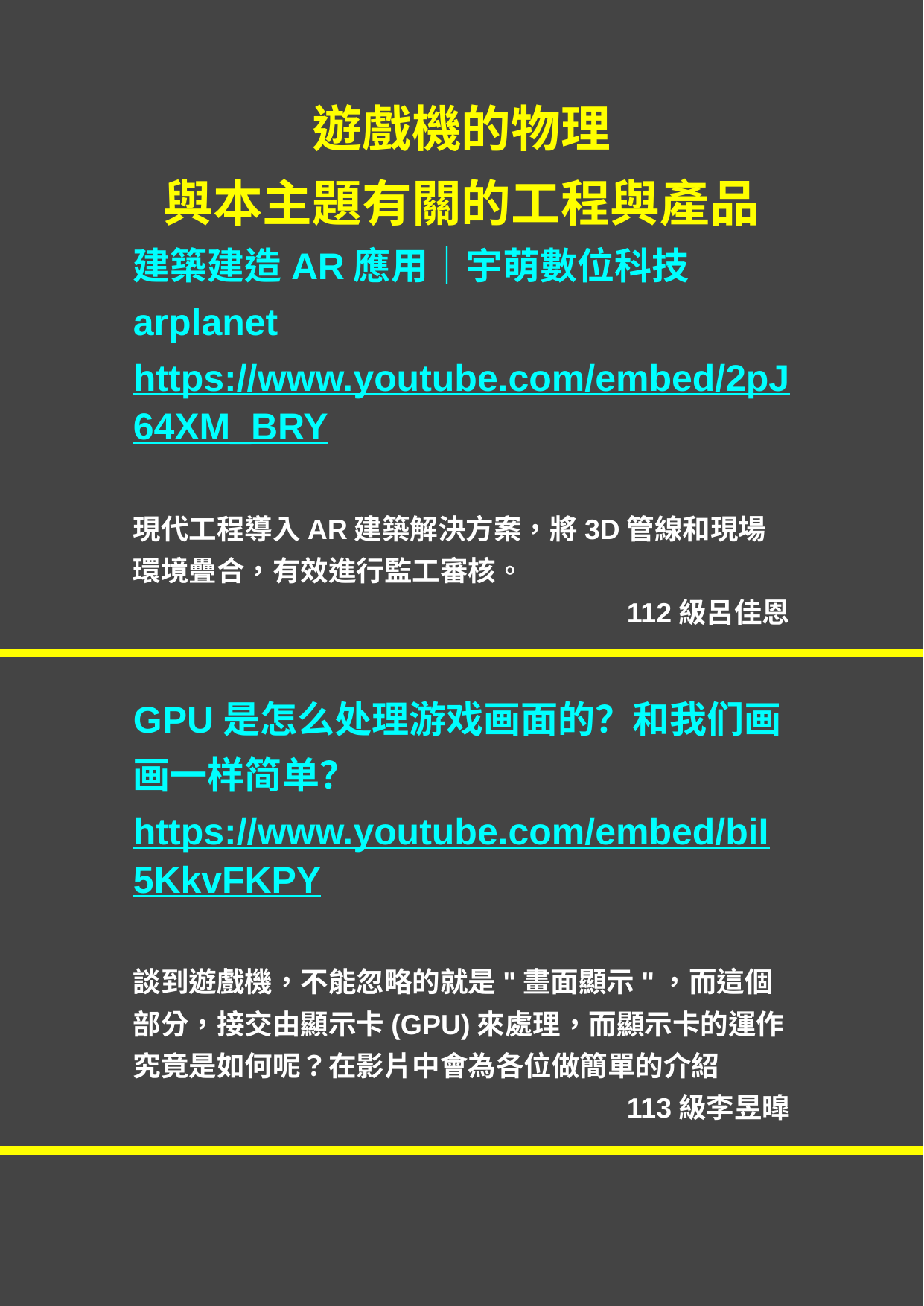

遊戲機的物理
與本主題有關的工程與產品
建築建造AR應用｜宇萌數位科技 arplanet
https://www.youtube.com/embed/2pJ64XM_BRY

現代工程導入AR建築解決方案，將3D管線和現場環境疊合，有效進行監工審核。
112級呂佳恩

GPU是怎么处理游戏画面的？和我们画画一样简单？
https://www.youtube.com/embed/biI5KkvFKPY

談到遊戲機，不能忽略的就是"畫面顯示"，而這個部分，接交由顯示卡(GPU)來處理，而顯示卡的運作究竟是如何呢？在影片中會為各位做簡單的介紹
113級李昱暭